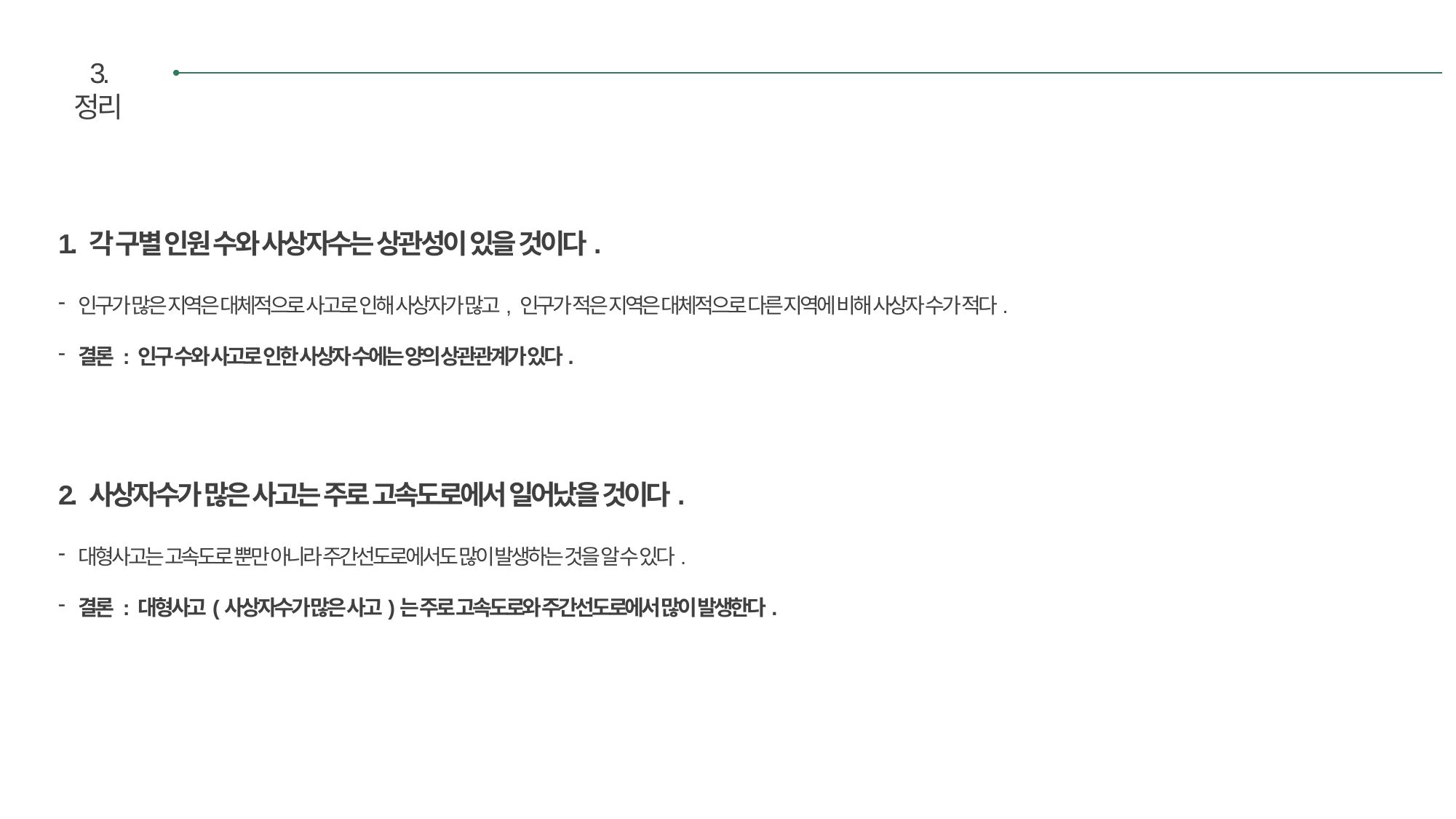

3. 정리

1. 각 구별 인원 수와 사상자수는 상관성이 있을 것이다.

인구가 많은 지역은 대체적으로 사고로 인해 사상자가 많고, 인구가 적은 지역은 대체적으로 다른 지역에 비해 사상자 수가 적다.

결론 : 인구 수와 사고로 인한 사상자 수에는 양의 상관관계가 있다.

2. 사상자수가 많은 사고는 주로 고속도로에서 일어났을 것이다.

대형사고는 고속도로 뿐만 아니라 주간선도로에서도 많이 발생하는 것을 알 수 있다.

결론 : 대형사고(사상자수가 많은 사고)는 주로 고속도로와 주간선도로에서 많이 발생한다.